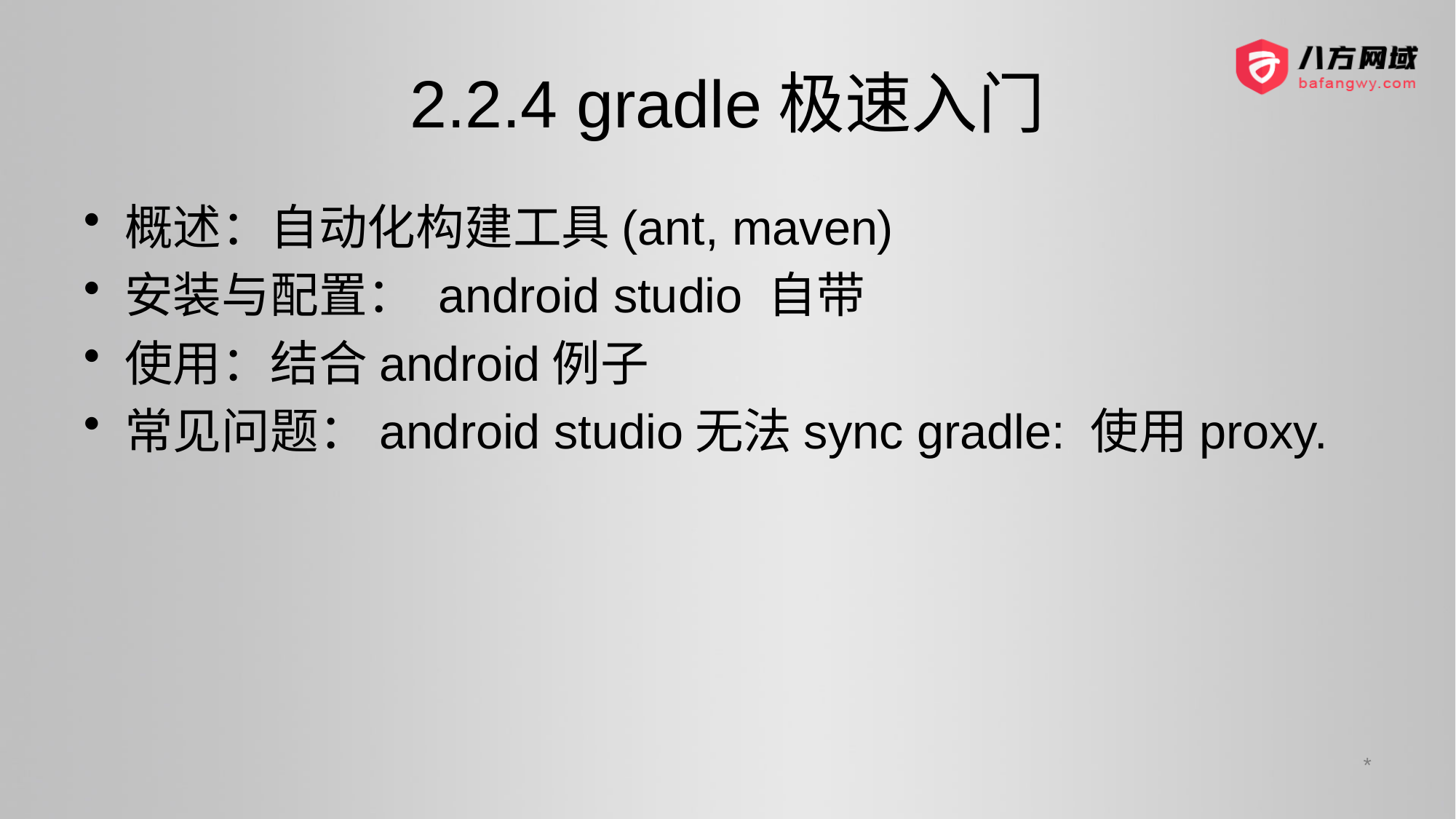

# 2.2.4 gradle极速入门
概述：自动化构建工具(ant, maven)
安装与配置： android studio 自带
使用：结合android例子
常见问题：android studio无法sync gradle: 使用proxy.

*